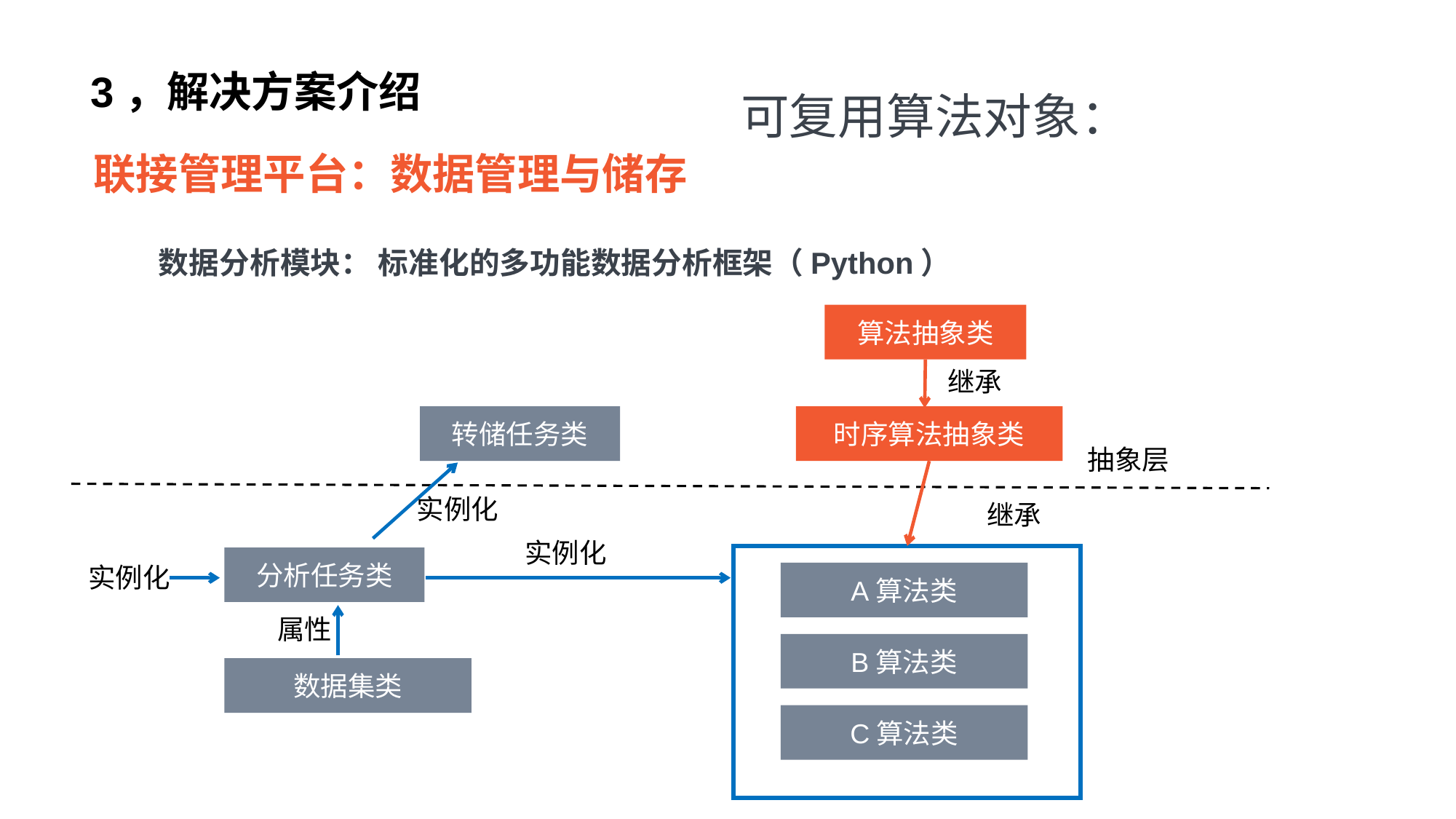

3，解决方案介绍
可复用算法对象：

联接管理平台：数据管理与储存

数据分析模块： 标准化的多功能数据分析框架（Python）

算法抽象类
继承
转储任务类
时序算法抽象类
抽象层
实例化
继承
实例化

分析任务类
实例化
A算法类
属性
B算法类
数据集类
C算法类